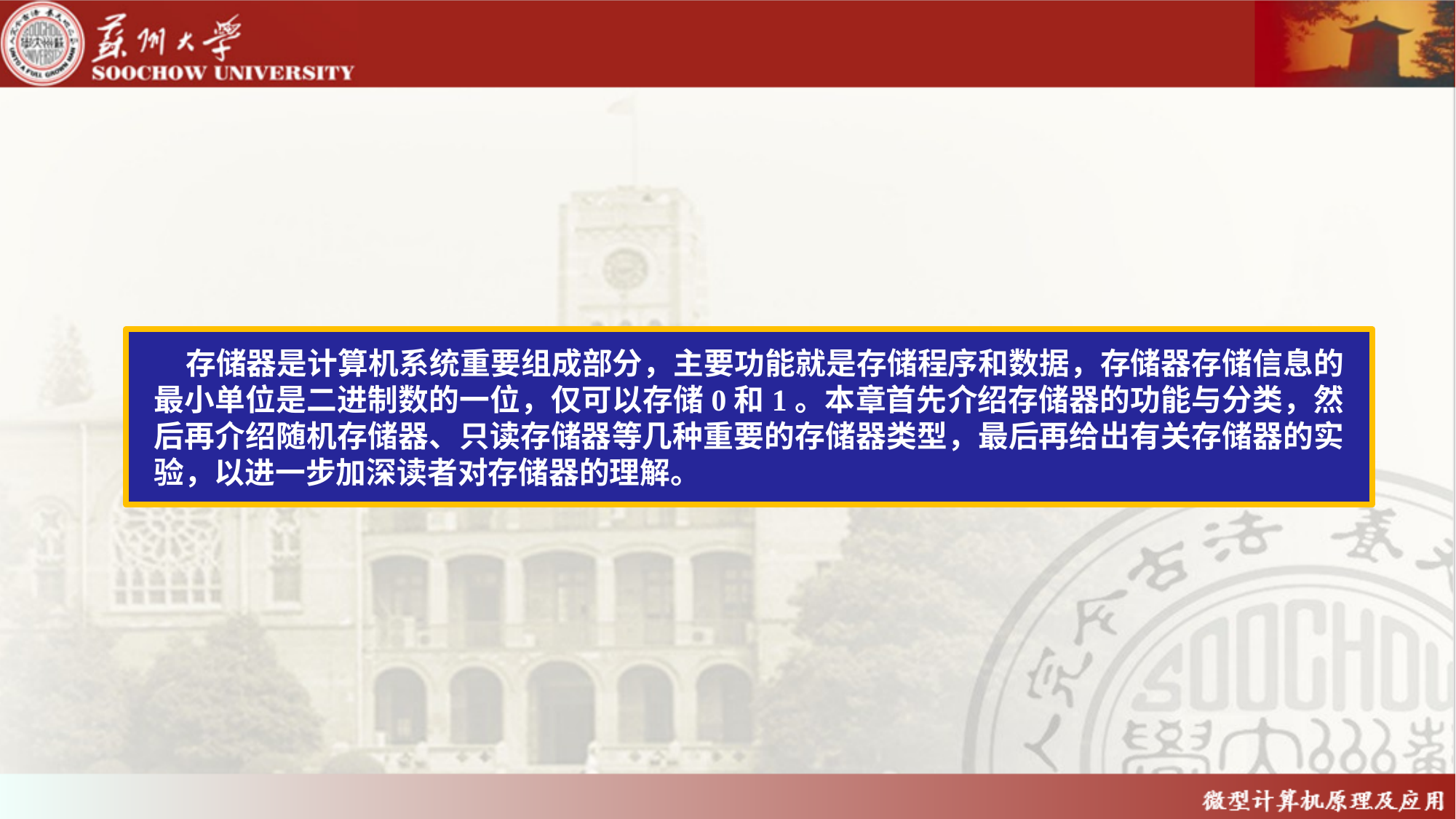

存储器是计算机系统重要组成部分，主要功能就是存储程序和数据，存储器存储信息的最小单位是二进制数的一位，仅可以存储0和1。本章首先介绍存储器的功能与分类，然后再介绍随机存储器、只读存储器等几种重要的存储器类型，最后再给出有关存储器的实验，以进一步加深读者对存储器的理解。